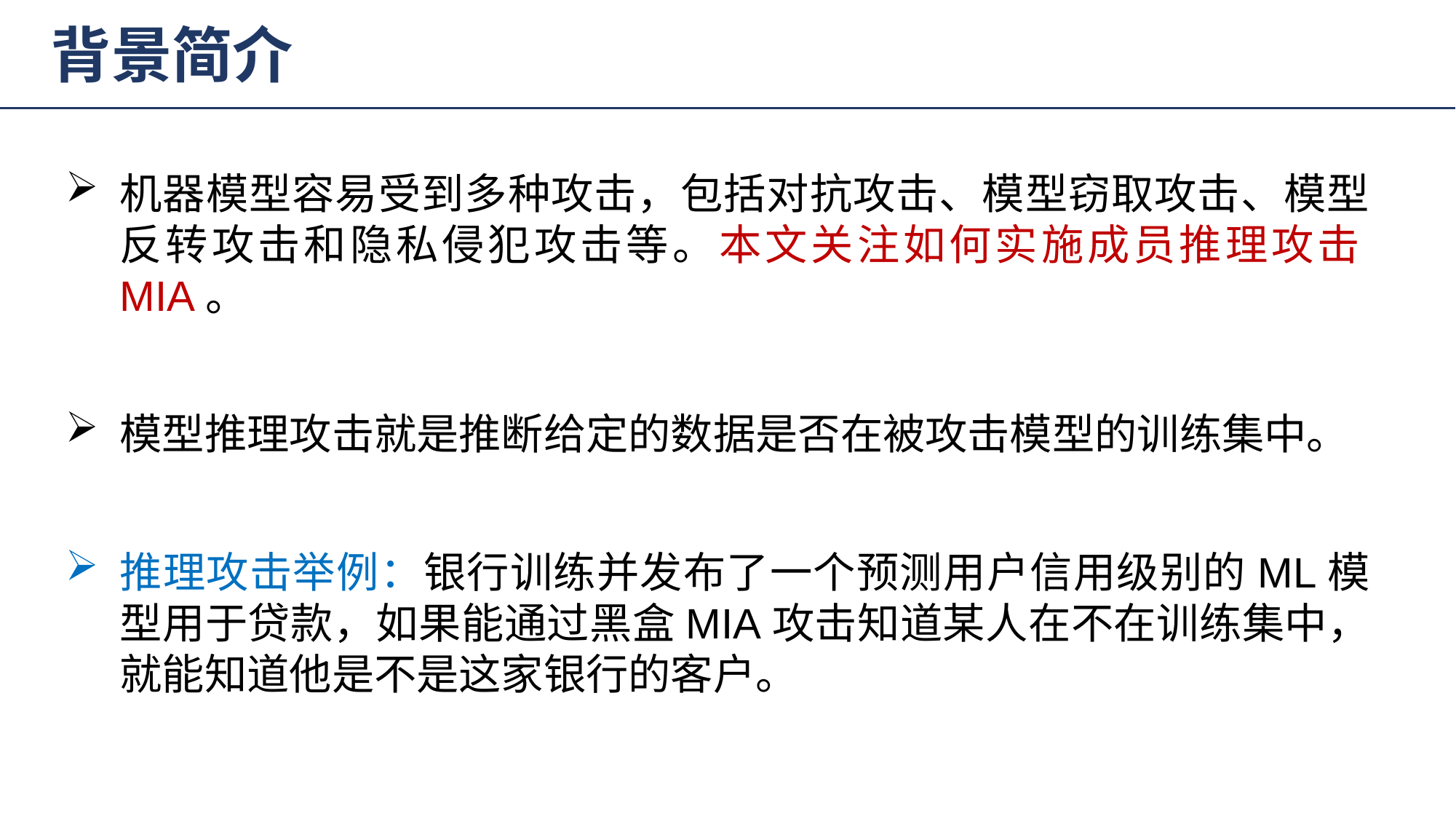

背景简介
机器模型容易受到多种攻击，包括对抗攻击、模型窃取攻击、模型反转攻击和隐私侵犯攻击等。本文关注如何实施成员推理攻击MIA。

模型推理攻击就是推断给定的数据是否在被攻击模型的训练集中。

推理攻击举例：银行训练并发布了一个预测用户信用级别的ML模型用于贷款，如果能通过黑盒MIA攻击知道某人在不在训练集中，就能知道他是不是这家银行的客户。